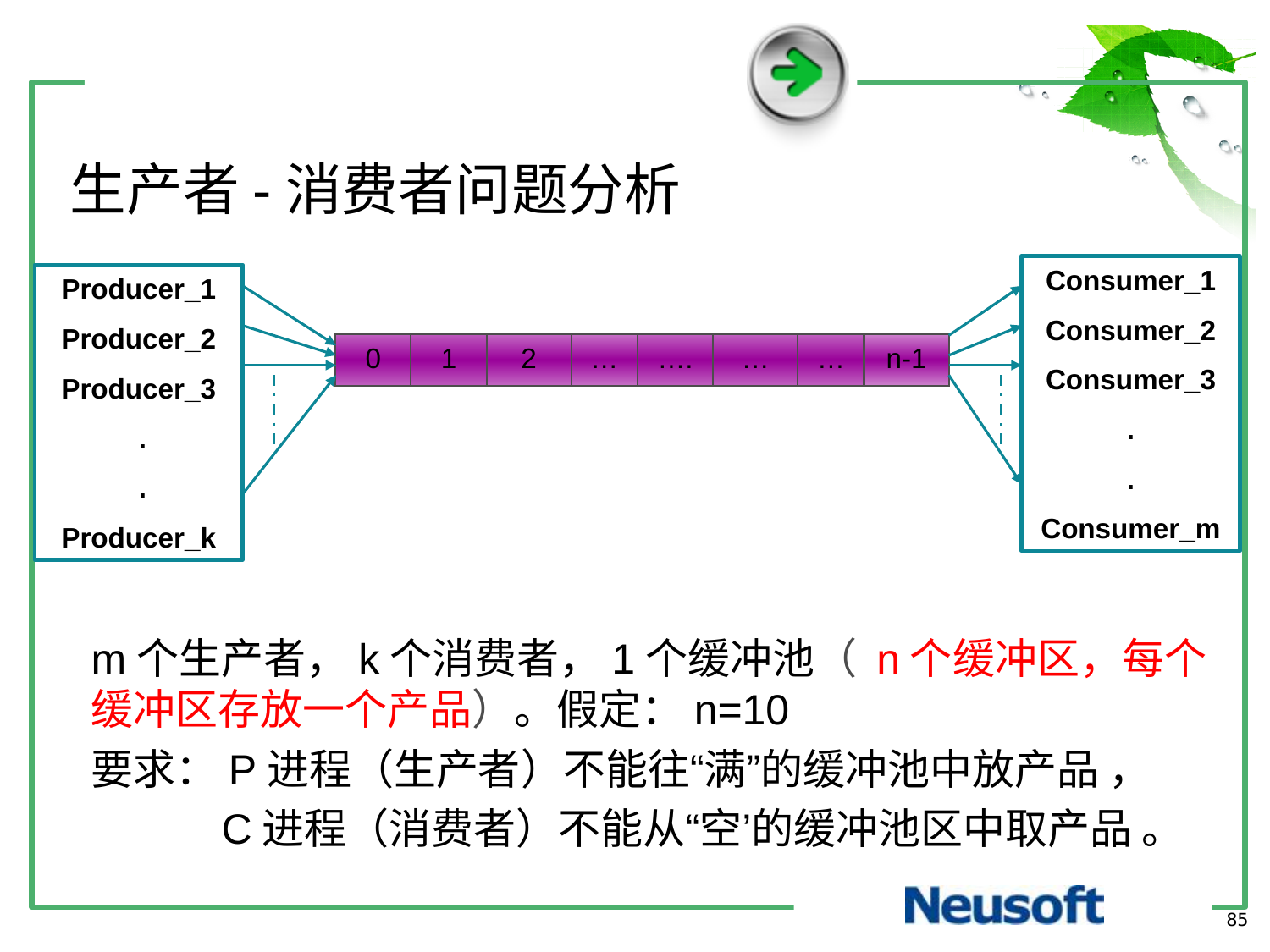

生产者-消费者问题分析
Consumer_1
Consumer_2
Consumer_3
.
.
Consumer_m
Producer_1
Producer_2
Producer_3
 .
 .
Producer_k

0

1

2

…

….

…

…

n-1

m个生产者，k个消费者，1个缓冲池（ n个缓冲区，每个缓冲区存放一个产品）。假定：n=10
要求：P进程（生产者）不能往“满”的缓冲池中放产品 ，
           C进程（消费者）不能从“空’的缓冲池区中取产品 。
85